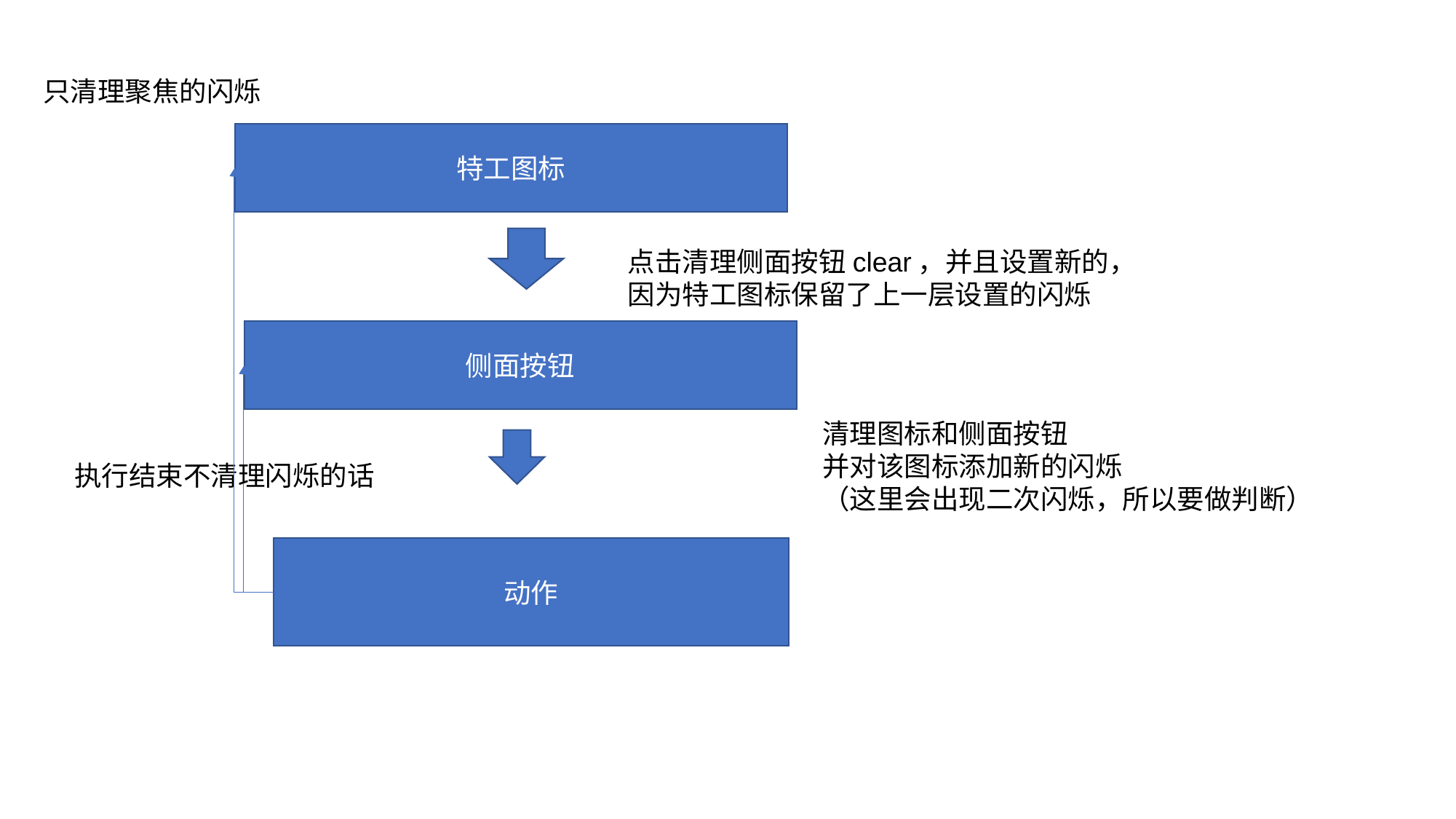

只清理聚焦的闪烁
特工图标

点击清理侧面按钮clear，并且设置新的，
因为特工图标保留了上一层设置的闪烁
侧面按钮
清理图标和侧面按钮
并对该图标添加新的闪烁
（这里会出现二次闪烁，所以要做判断）

执行结束不清理闪烁的话
动作